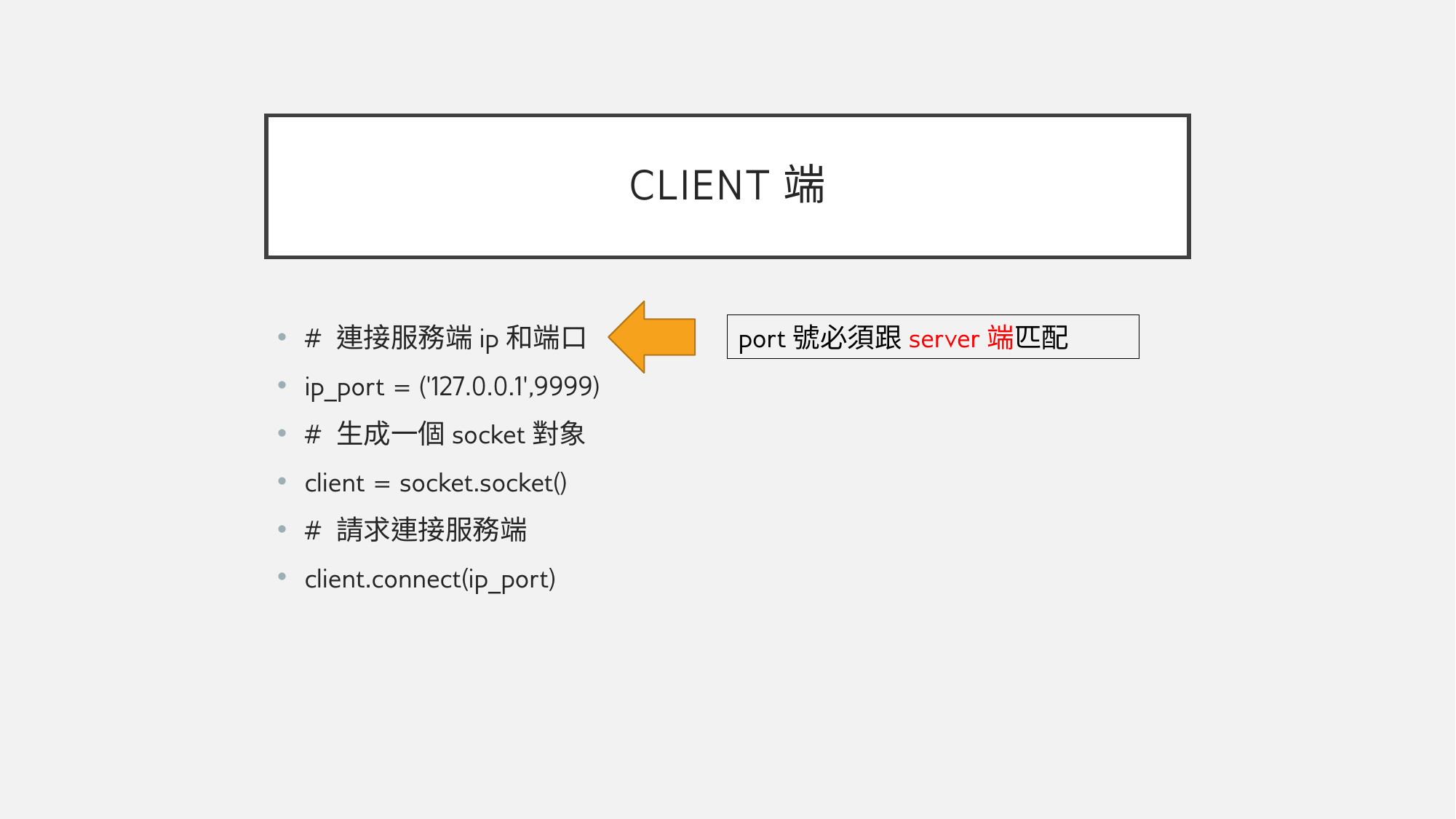

# Client端

# 連接服務端ip和端口
ip_port = ('127.0.0.1',9999)
# 生成一個socket對象
client = socket.socket()
# 請求連接服務端
client.connect(ip_port)
port號必須跟server端匹配